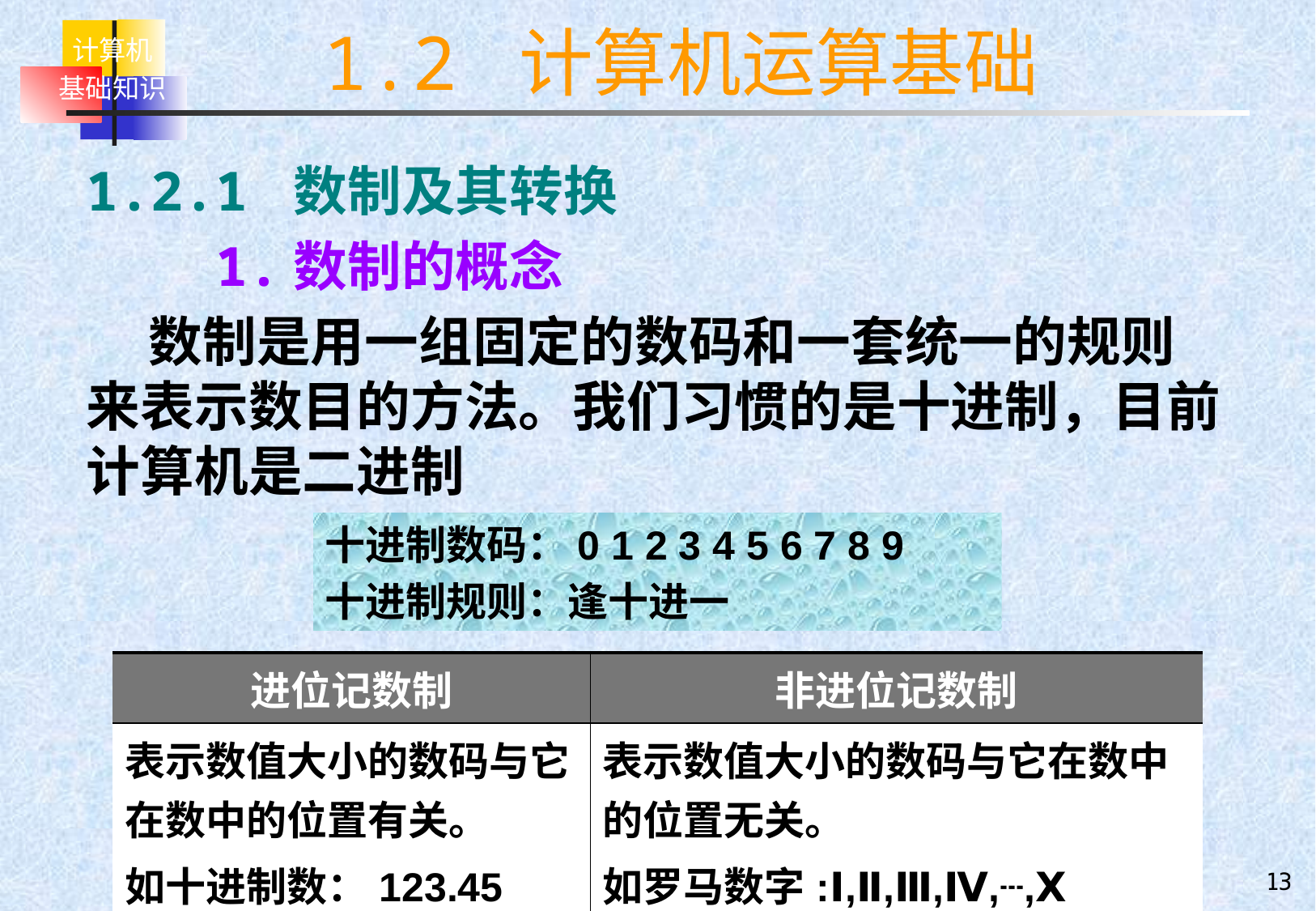

# 1.2 计算机运算基础
1.2.1 数制及其转换
    1.数制的概念
    数制是用一组固定的数码和一套统一的规则来表示数目的方法。我们习惯的是十进制，目前计算机是二进制
十进制数码：0 1 2 3 4 5 6 7 8 9
十进制规则：逢十进一
| 进位记数制 | 非进位记数制 |
| --- | --- |
| 表示数值大小的数码与它在数中的位置有关。 如十进制数：123.45 | 表示数值大小的数码与它在数中的位置无关。 如罗马数字:Ⅰ,Ⅱ,Ⅲ,Ⅳ,┄,Ⅹ |
13